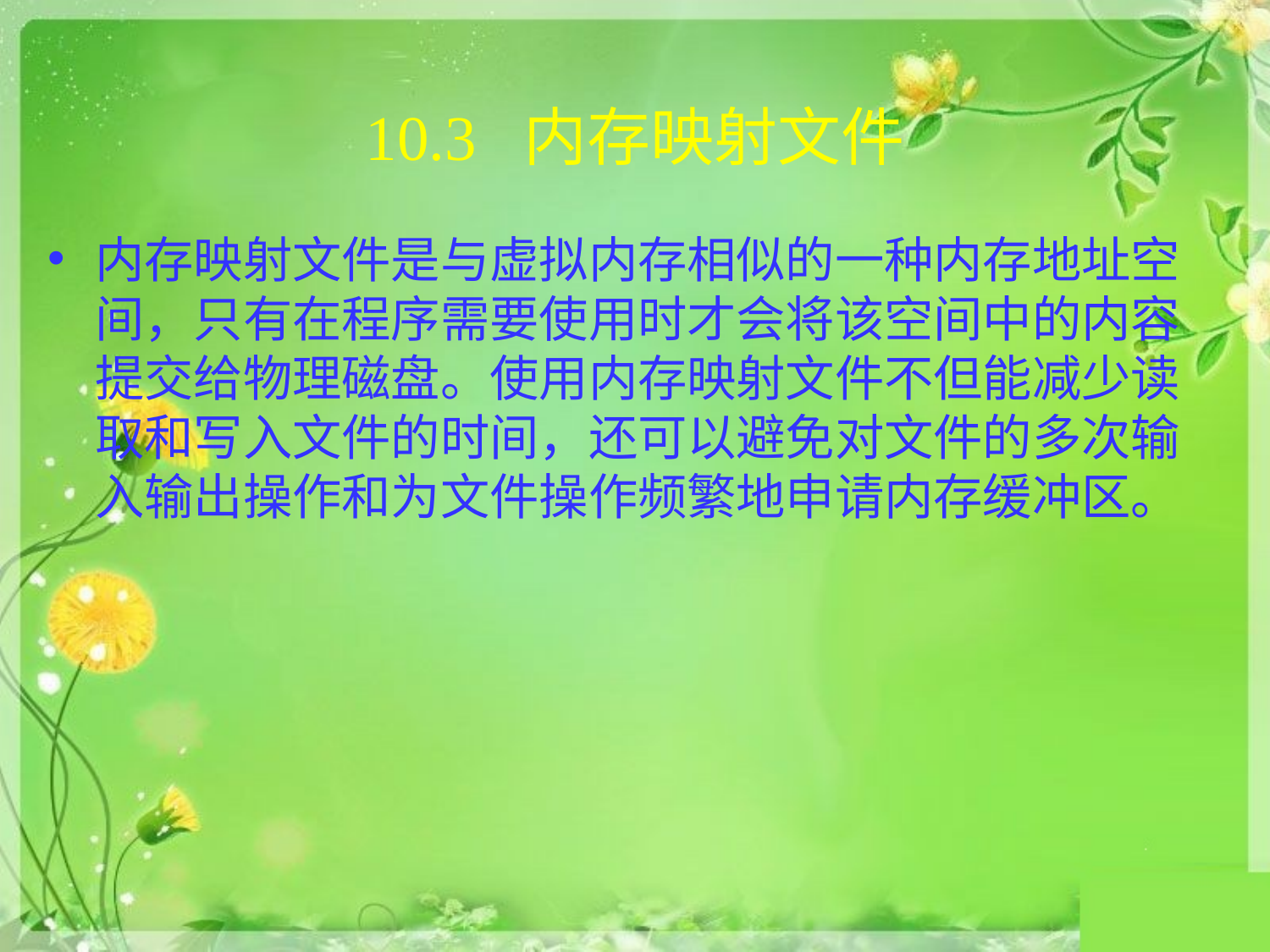

# 10.3  内存映射文件
内存映射文件是与虚拟内存相似的一种内存地址空间，只有在程序需要使用时才会将该空间中的内容提交给物理磁盘。使用内存映射文件不但能减少读取和写入文件的时间，还可以避免对文件的多次输入输出操作和为文件操作频繁地申请内存缓冲区。